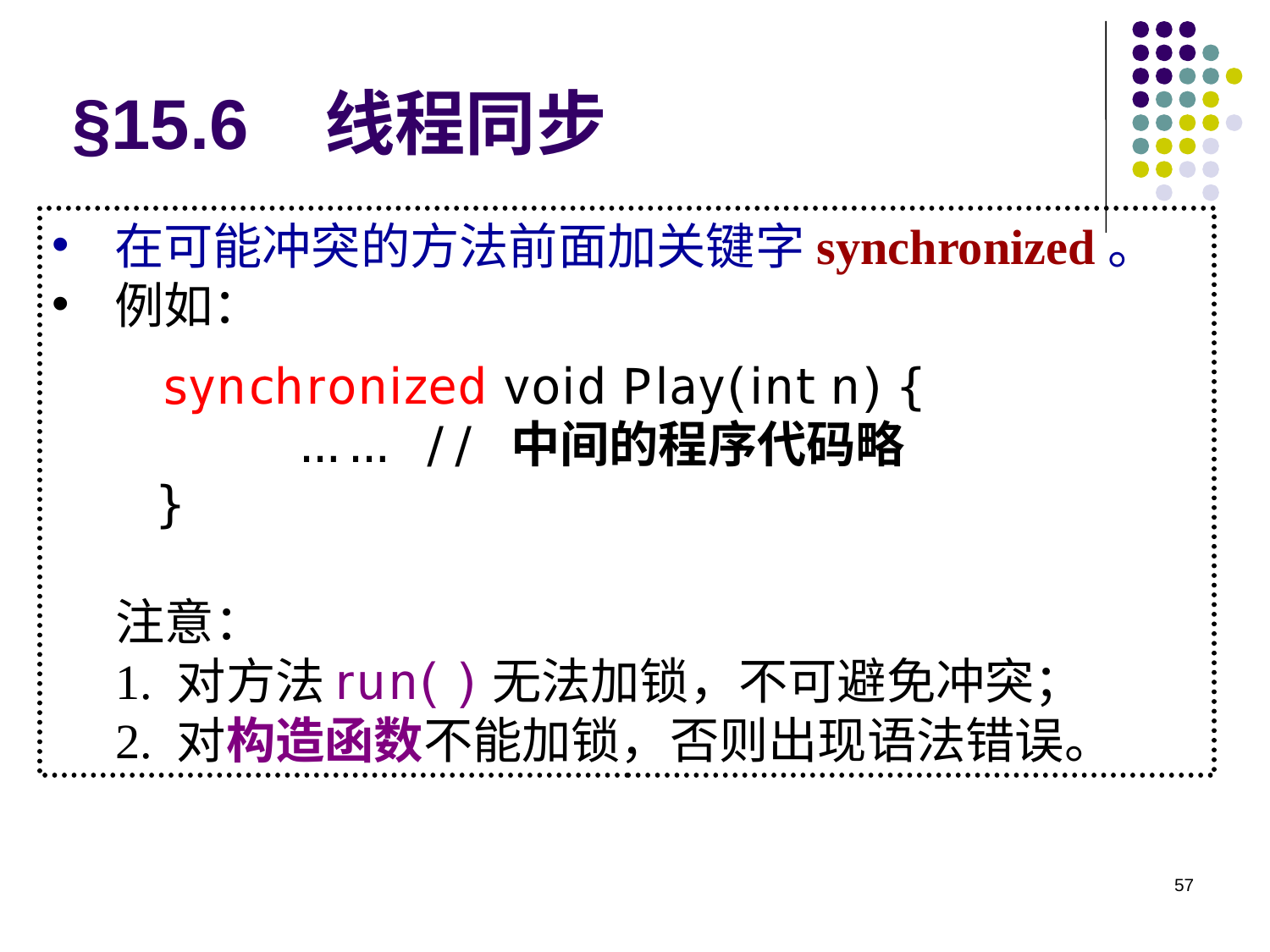

# §15.6   线程同步

   在可能冲突的方法前面加关键字synchronized。
   例如：

    synchronized void Play(int n) {
	    ……  // 中间的程序代码略
   }

注意：
1. 对方法run( )无法加锁，不可避免冲突；
2. 对构造函数不能加锁，否则出现语法错误。
57